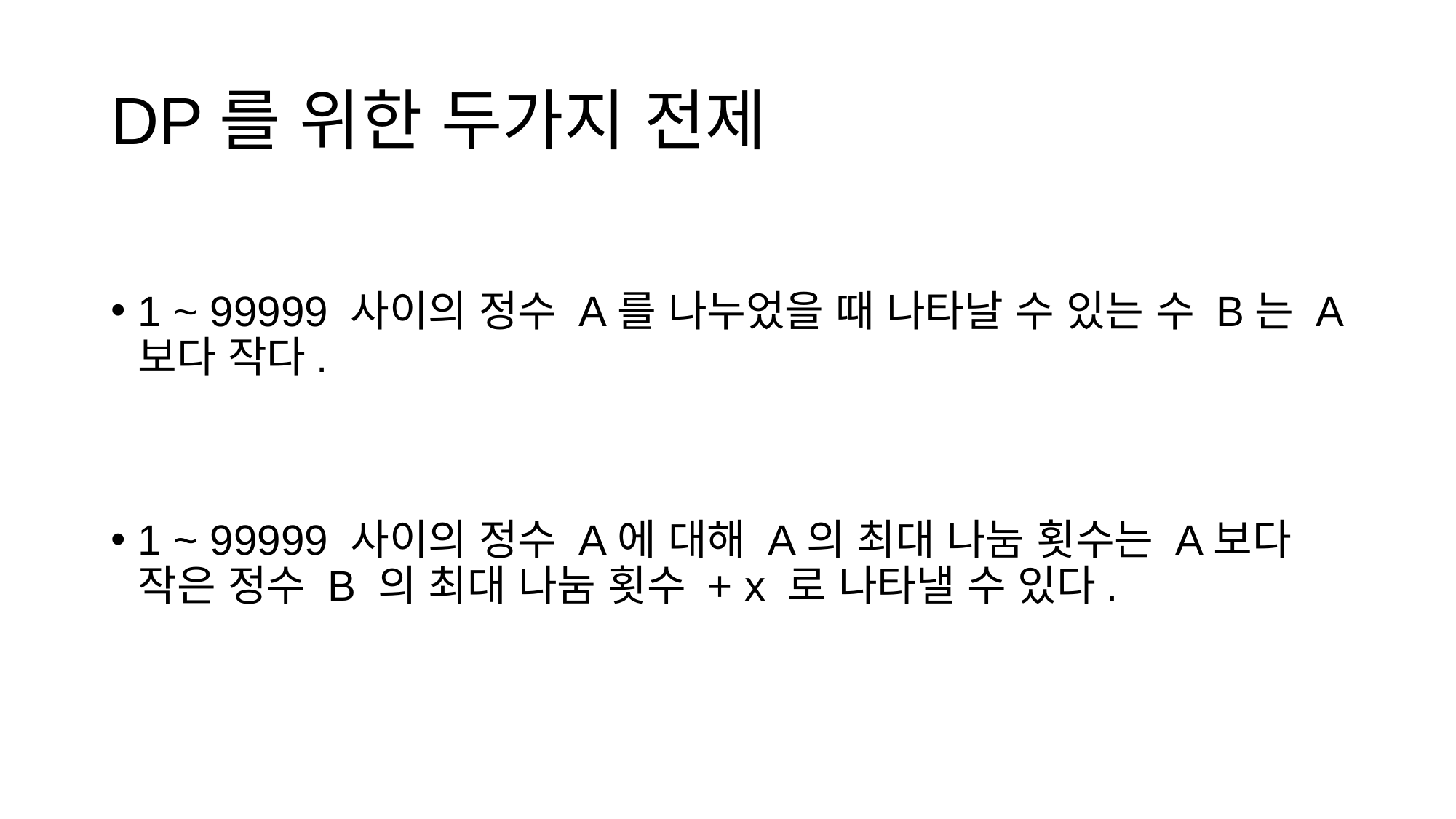

# DP를 위한 두가지 전제

1 ~ 99999 사이의 정수 A를 나누었을 때 나타날 수 있는 수 B는 A 보다 작다.

1 ~ 99999 사이의 정수 A에 대해 A의 최대 나눔 횟수는 A보다 작은 정수 B 의 최대 나눔 횟수 + x 로 나타낼 수 있다.